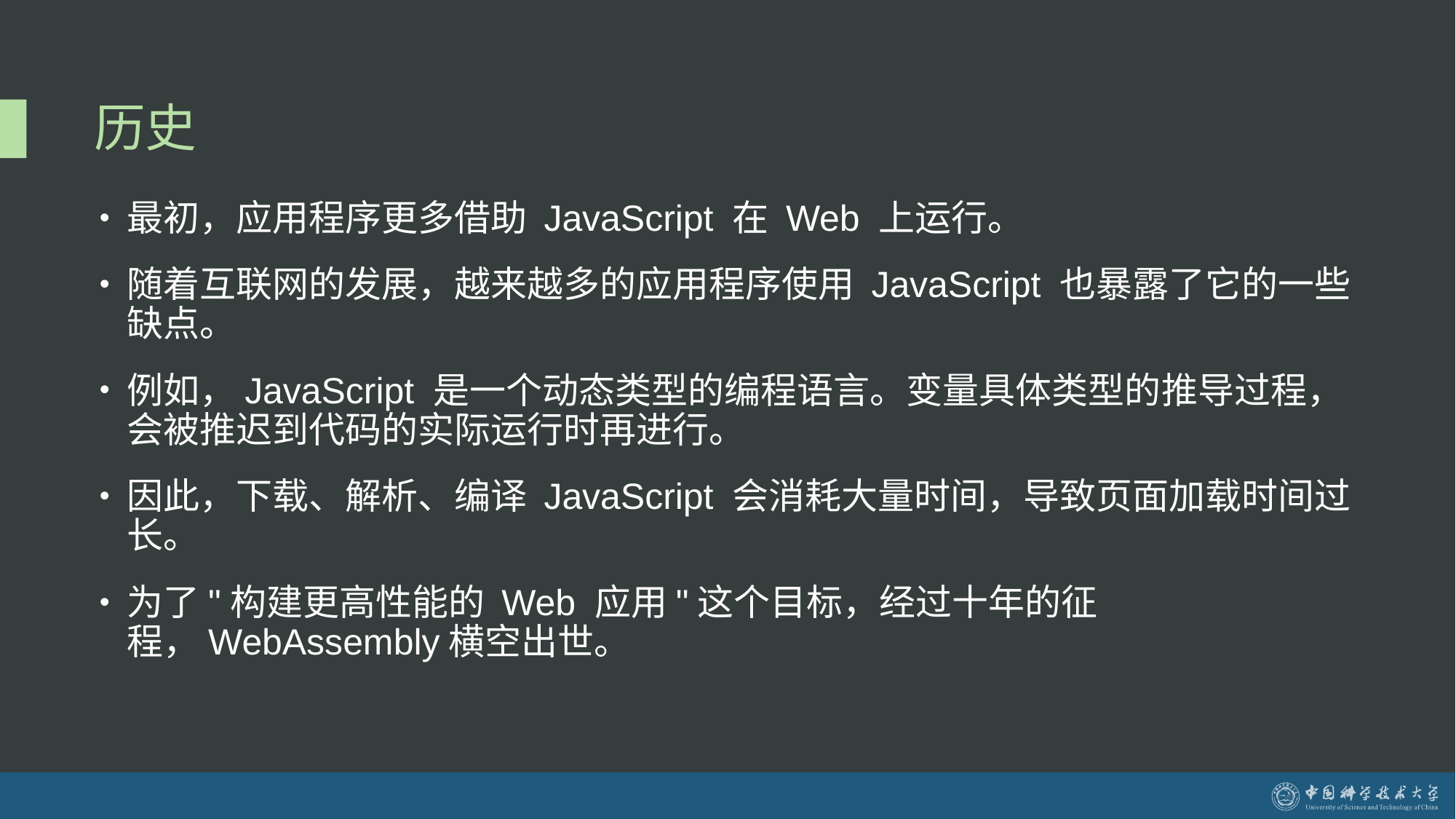

# 历史
最初，应用程序更多借助 JavaScript 在 Web 上运行。
随着互联网的发展，越来越多的应用程序使用 JavaScript 也暴露了它的一些缺点。
例如，JavaScript 是一个动态类型的编程语言。变量具体类型的推导过程，会被推迟到代码的实际运行时再进行。
因此，下载、解析、编译 JavaScript 会消耗大量时间，导致页面加载时间过长。
为了"构建更高性能的 Web 应用"这个目标，经过十年的征程，WebAssembly横空出世。